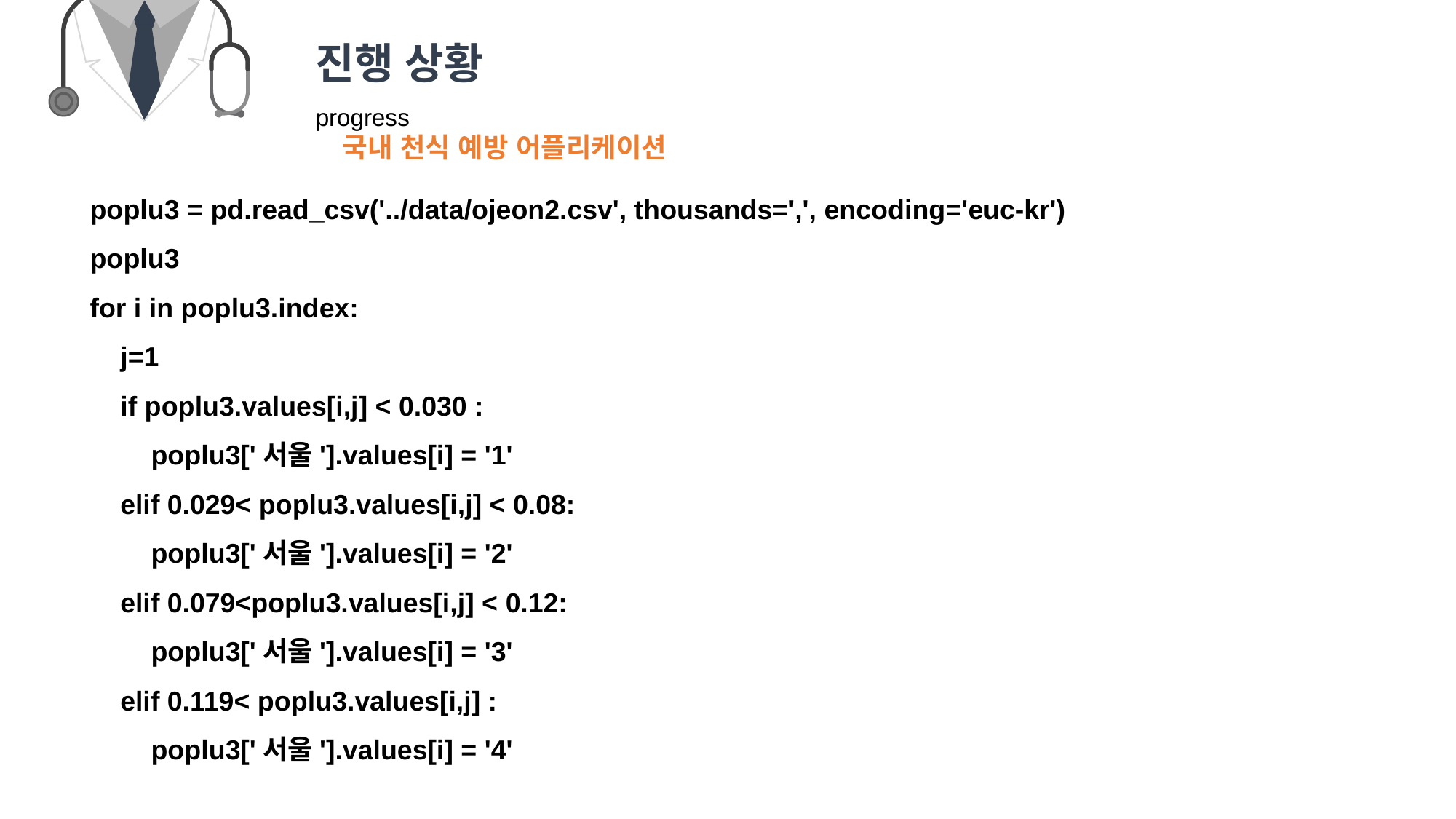

진행 상황
progress
국내 천식 예방 어플리케이션
poplu3 = pd.read_csv('../data/ojeon2.csv', thousands=',', encoding='euc-kr')
poplu3
for i in poplu3.index:
    j=1
    if poplu3.values[i,j] < 0.030 :
        poplu3['서울'].values[i] = '1'
    elif 0.029< poplu3.values[i,j] < 0.08:
        poplu3['서울'].values[i] = '2'
    elif 0.079<poplu3.values[i,j] < 0.12:
        poplu3['서울'].values[i] = '3'
    elif 0.119< poplu3.values[i,j] :
        poplu3['서울'].values[i] = '4'